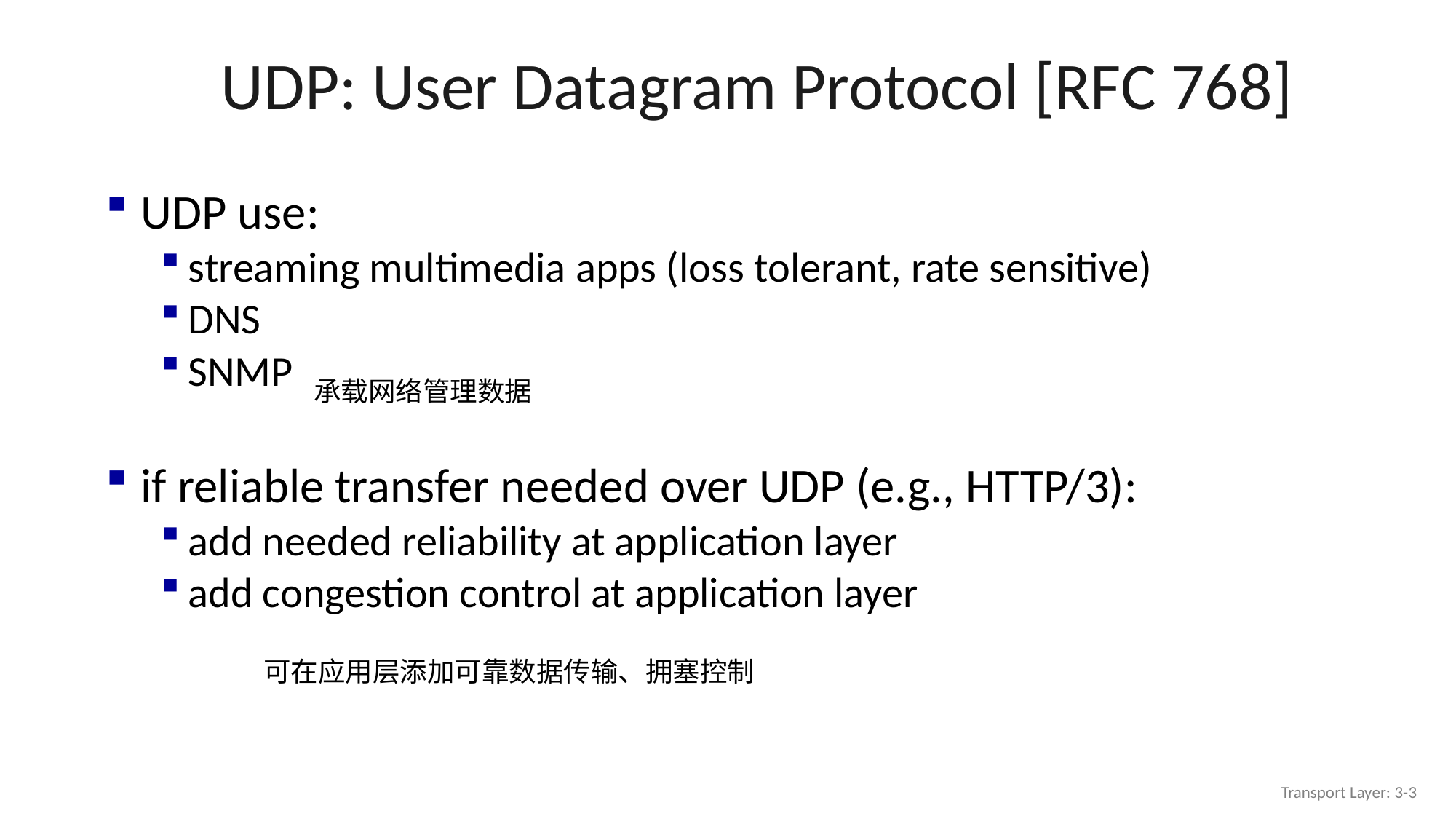

# UDP: User Datagram Protocol [RFC 768]
UDP use:
streaming multimedia apps (loss tolerant, rate sensitive)
DNS
SNMP

if reliable transfer needed over UDP (e.g., HTTP/3):
add needed reliability at application layer
add congestion control at application layer
承载网络管理数据
可在应用层添加可靠数据传输、拥塞控制
Transport Layer: 3-3